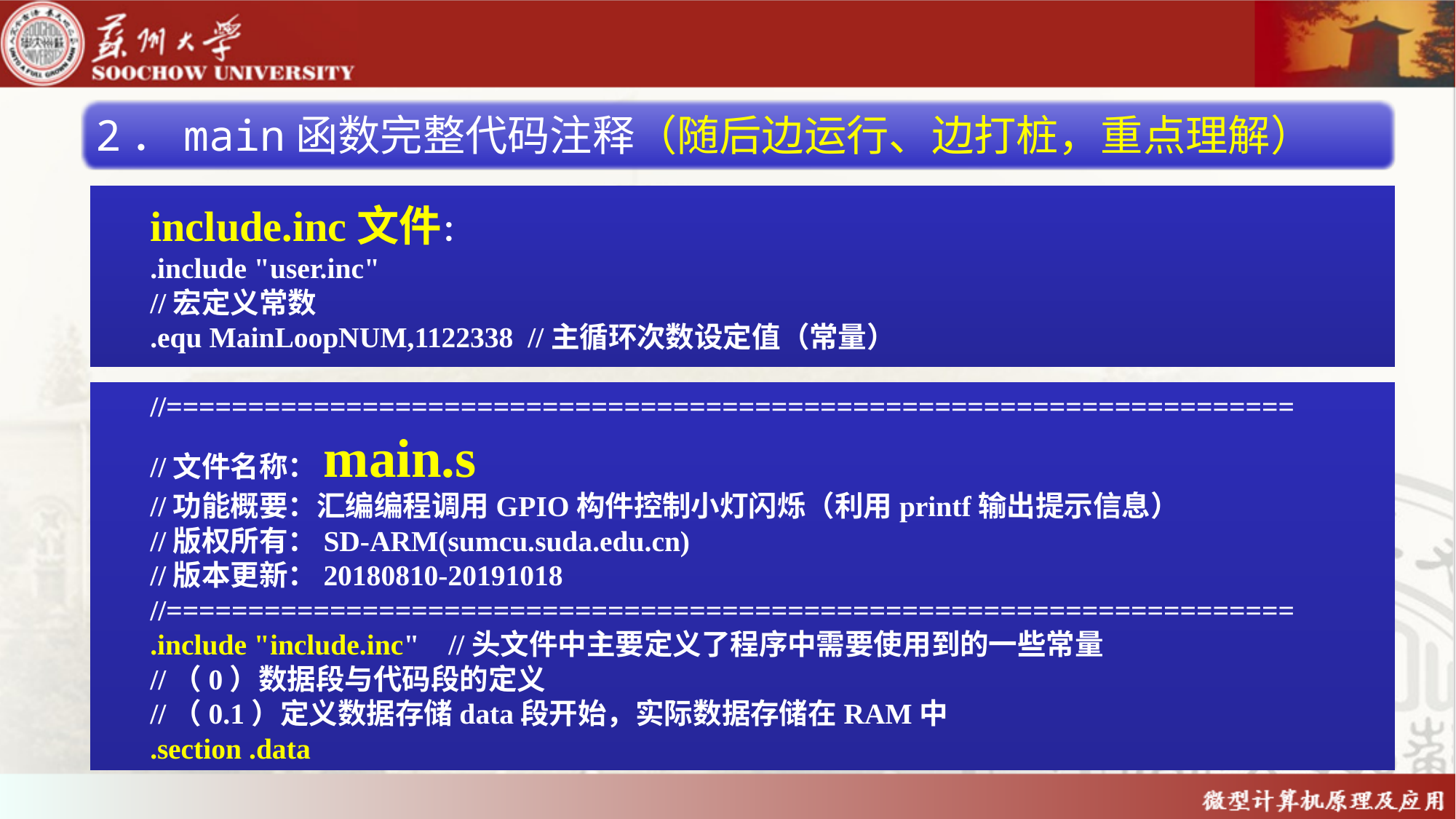

2．main函数完整代码注释（随后边运行、边打桩，重点理解）
include.inc文件：
.include "user.inc"
//宏定义常数
.equ MainLoopNUM,1122338  //主循环次数设定值（常量）
//=====================================================================
//文件名称：main.s
//功能概要：汇编编程调用GPIO构件控制小灯闪烁（利用printf输出提示信息）
//版权所有：SD-ARM(sumcu.suda.edu.cn)
//版本更新：20180810-20191018
//=====================================================================
.include "include.inc"    //头文件中主要定义了程序中需要使用到的一些常量
//（0）数据段与代码段的定义
//（0.1）定义数据存储data段开始，实际数据存储在RAM中
.section .data